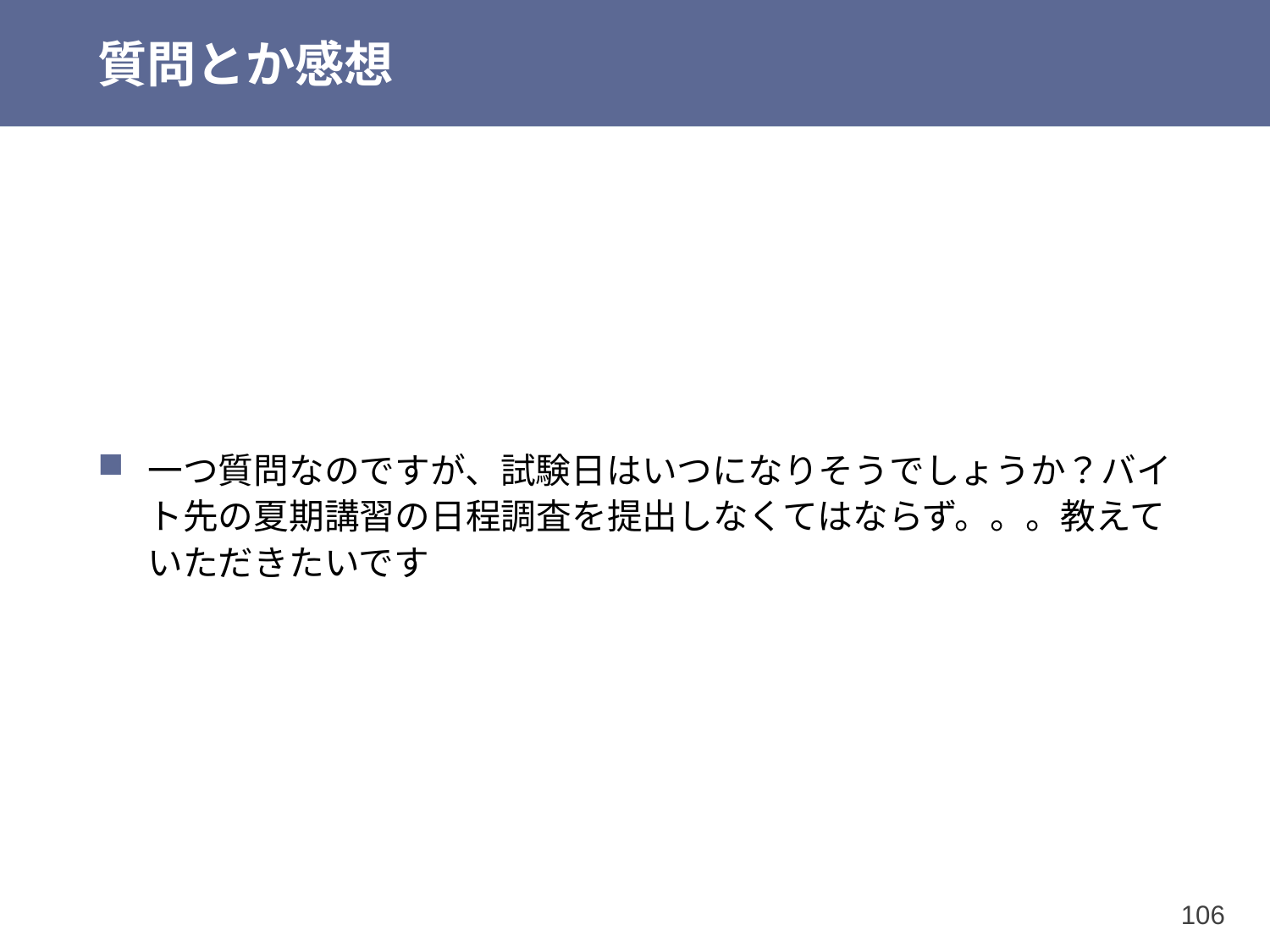

# 質問とか感想
一つ質問なのですが、試験日はいつになりそうでしょうか？バイト先の夏期講習の日程調査を提出しなくてはならず。。。教えていただきたいです